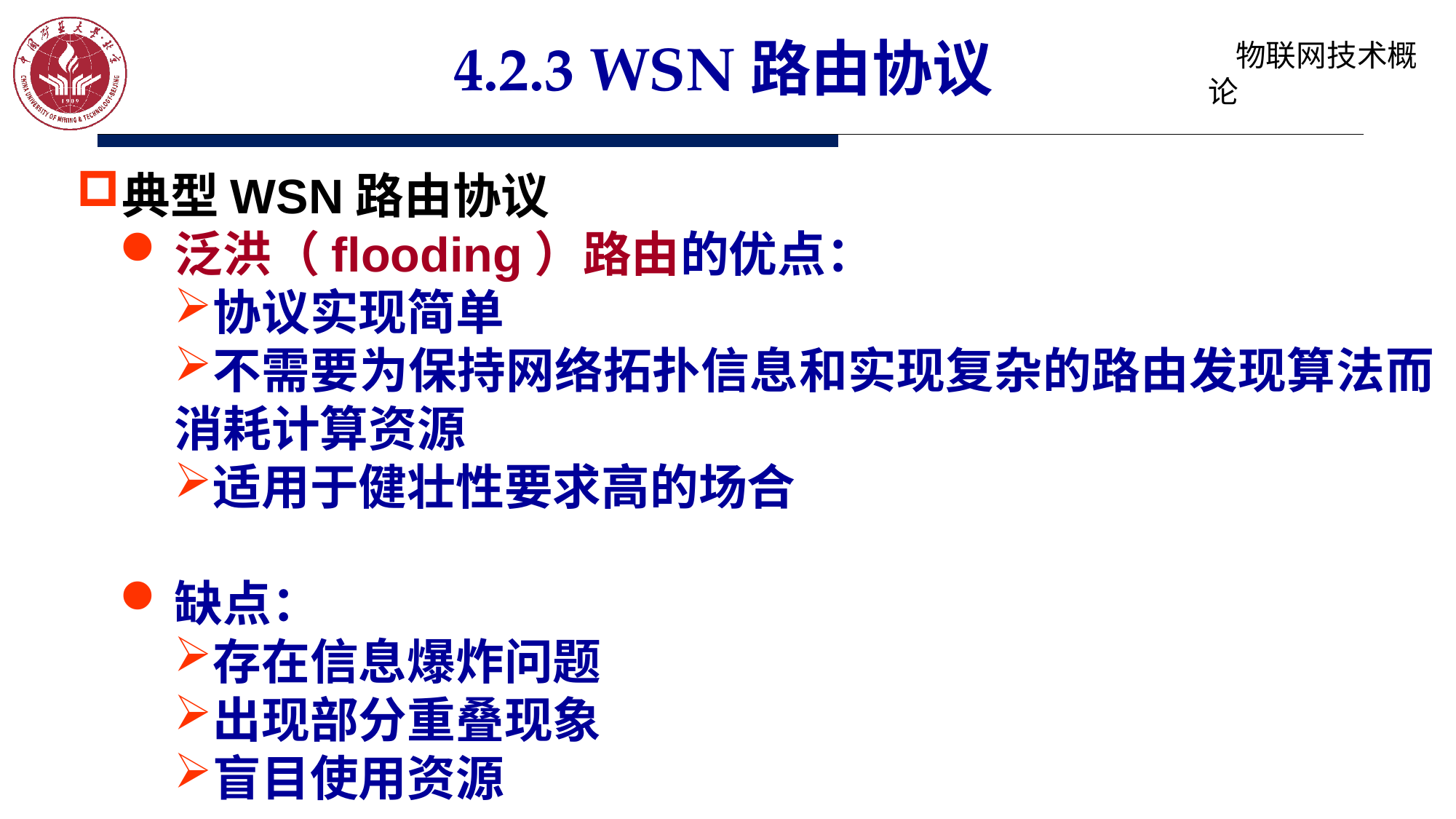

# 4.2.3 WSN路由协议
典型WSN路由协议
泛洪（flooding）路由的优点：
协议实现简单
不需要为保持网络拓扑信息和实现复杂的路由发现算法而消耗计算资源
适用于健壮性要求高的场合

缺点：
存在信息爆炸问题
出现部分重叠现象
盲目使用资源